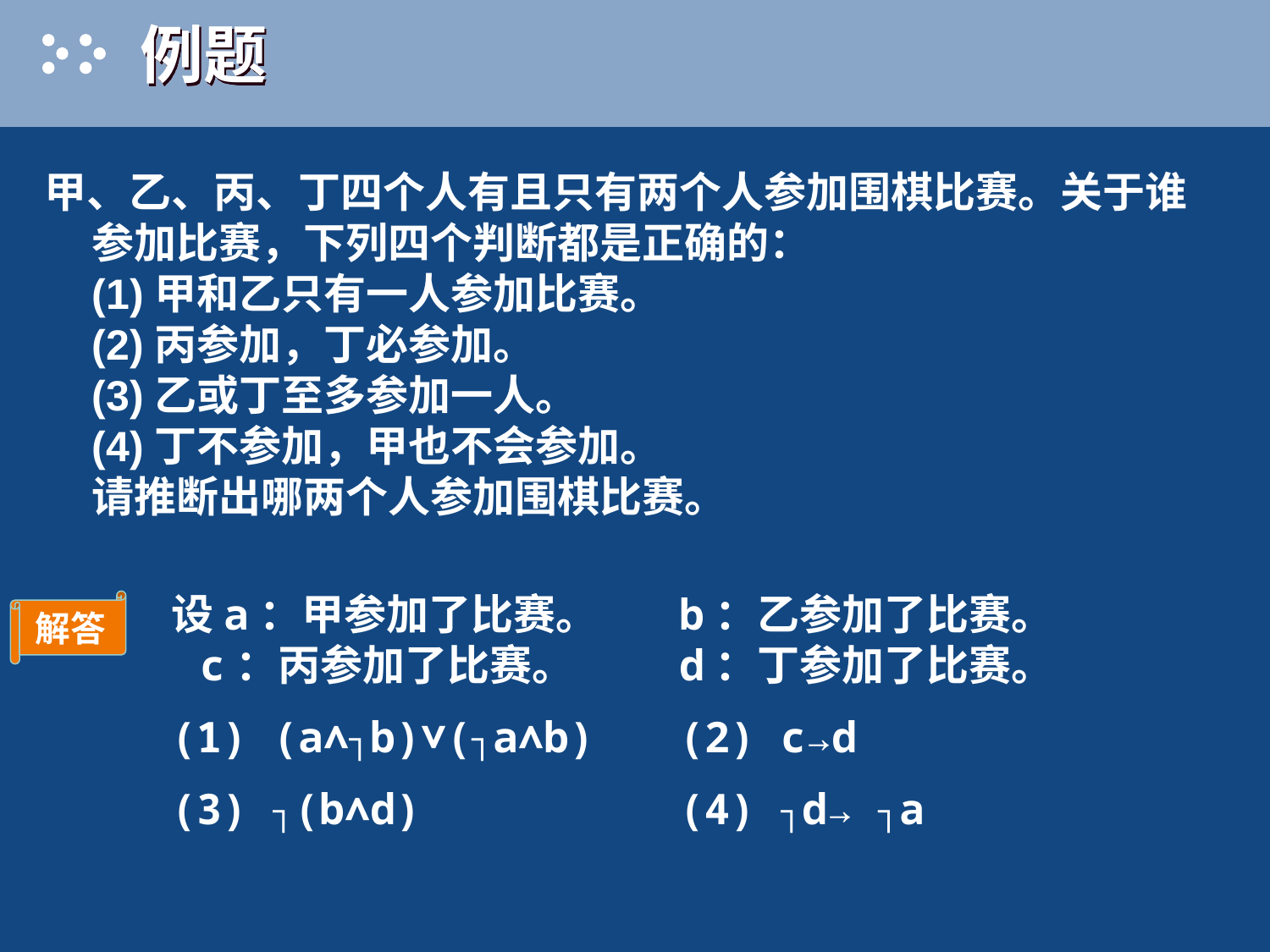

# 例题
甲、乙、丙、丁四个人有且只有两个人参加围棋比赛。关于谁参加比赛，下列四个判断都是正确的：
(1)甲和乙只有一人参加比赛。
(2)丙参加，丁必参加。
(3)乙或丁至多参加一人。
(4)丁不参加，甲也不会参加。
请推断出哪两个人参加围棋比赛。
设a：甲参加了比赛。	b：乙参加了比赛。
  c：丙参加了比赛。	d：丁参加了比赛。
(1) (a∧┐b)∨(┐a∧b)	(2) c→d
(3) ┐(b∧d)			(4) ┐d→ ┐a
解答